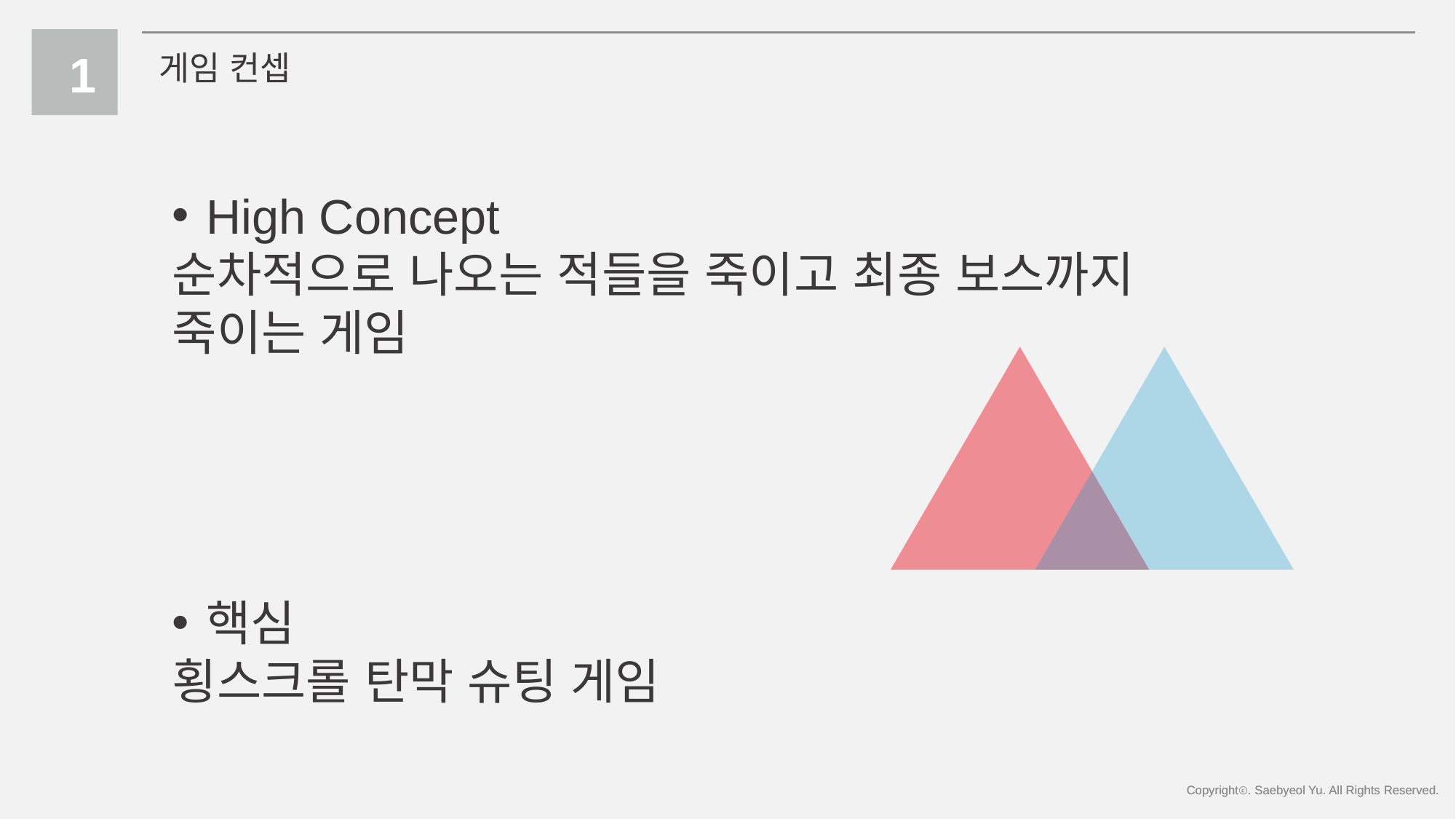

1
게임 컨셉
High Concept
순차적으로 나오는 적들을 죽이고 최종 보스까지 죽이는 게임

핵심
횡스크롤 탄막 슈팅 게임

Copyrightⓒ. Saebyeol Yu. All Rights Reserved.